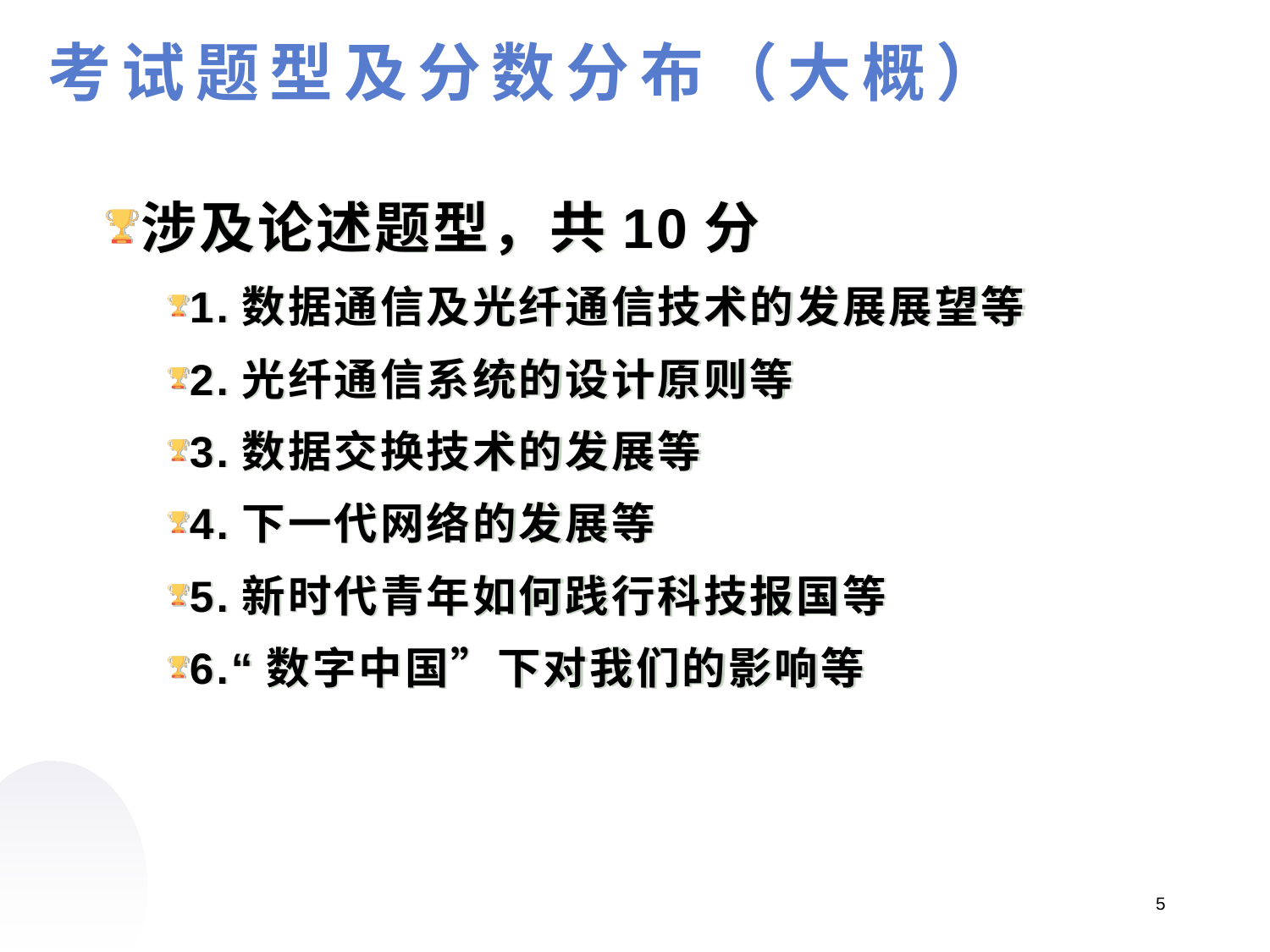

考试题型及分数分布（大概）
涉及论述题型，共10分
1.数据通信及光纤通信技术的发展展望等
2.光纤通信系统的设计原则等
3.数据交换技术的发展等
4.下一代网络的发展等
5.新时代青年如何践行科技报国等
6.“数字中国”下对我们的影响等

5